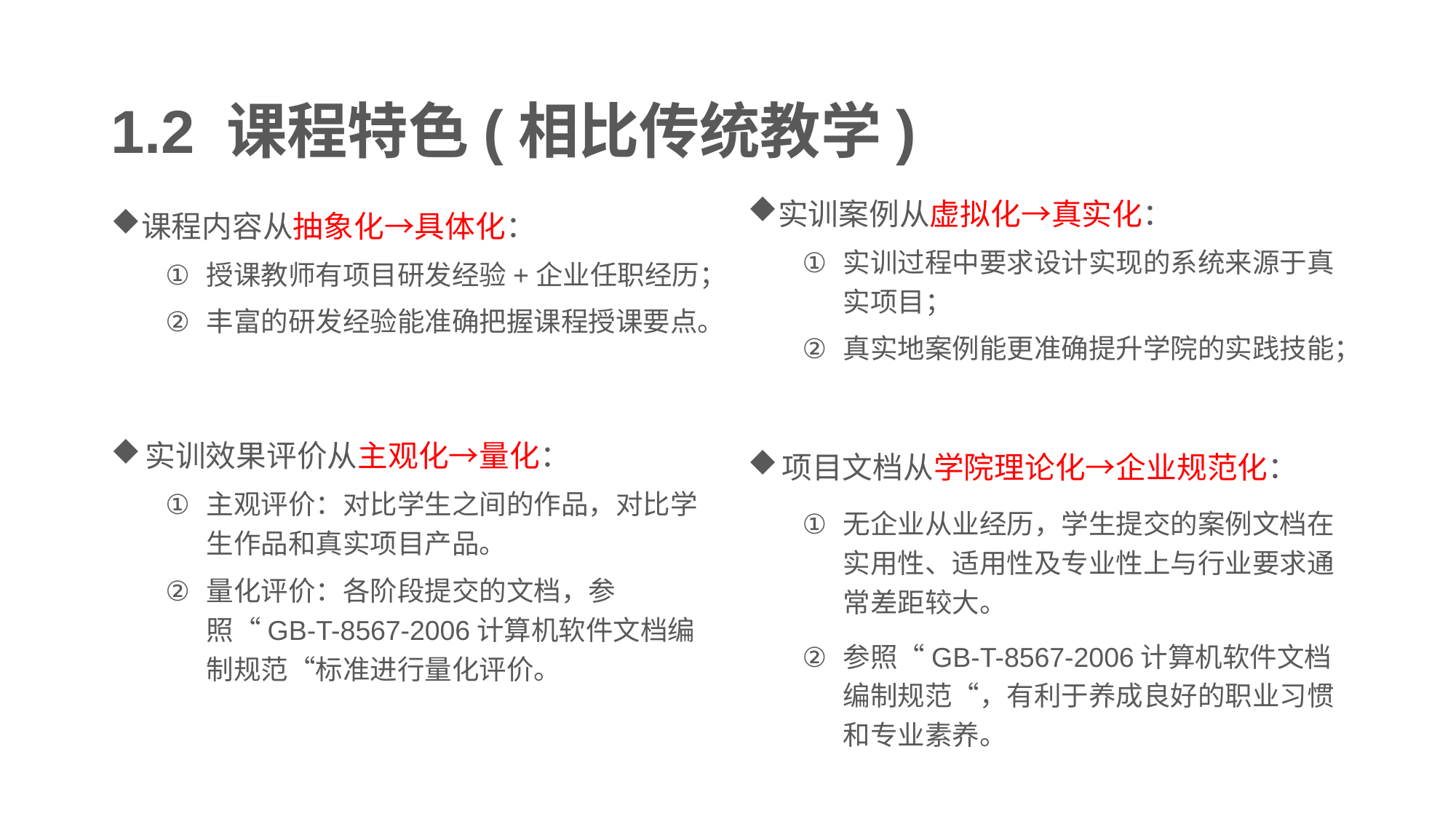

# 1.2 课程特色(相比传统教学)
实训案例从虚拟化→真实化：
实训过程中要求设计实现的系统来源于真实项目；
真实地案例能更准确提升学院的实践技能；

课程内容从抽象化→具体化：
授课教师有项目研发经验+企业任职经历；
丰富的研发经验能准确把握课程授课要点。
实训效果评价从主观化→量化：
主观评价：对比学生之间的作品，对比学生作品和真实项目产品。
量化评价：各阶段提交的文档，参照“GB-T-8567-2006计算机软件文档编制规范“标准进行量化评价。
项目文档从学院理论化→企业规范化：
无企业从业经历，学生提交的案例文档在实用性、适用性及专业性上与行业要求通常差距较大。
参照“GB-T-8567-2006计算机软件文档编制规范“，有利于养成良好的职业习惯和专业素养。